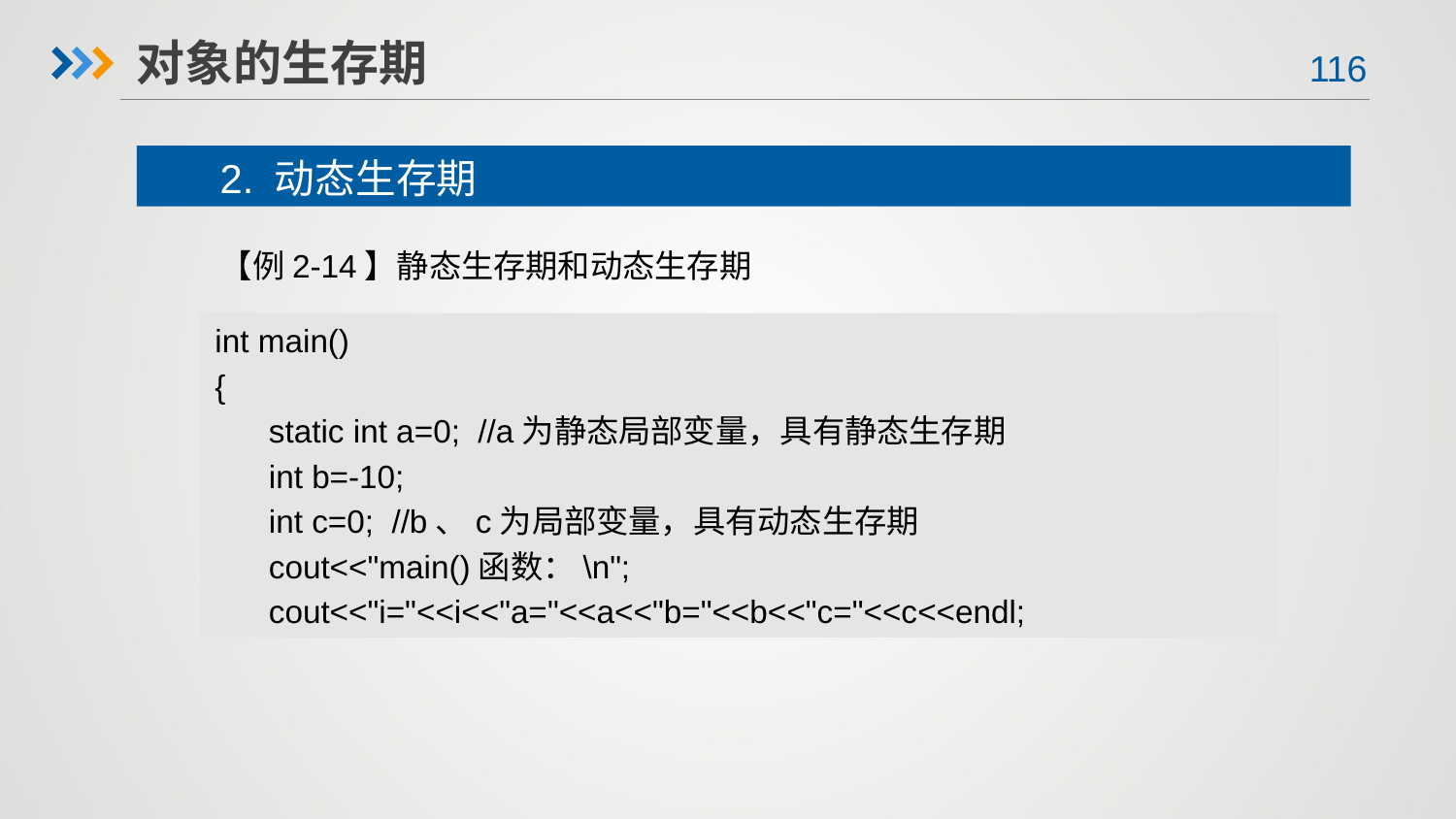

对象的生存期

2. 动态生存期
【例2-14】静态生存期和动态生存期
int main()
{
      static int a=0;  //a为静态局部变量，具有静态生存期
      int b=-10;
      int c=0;  //b、c为局部变量，具有动态生存期
      cout<<"main()函数：\n";
      cout<<"i="<<i<<"a="<<a<<"b="<<b<<"c="<<c<<endl;